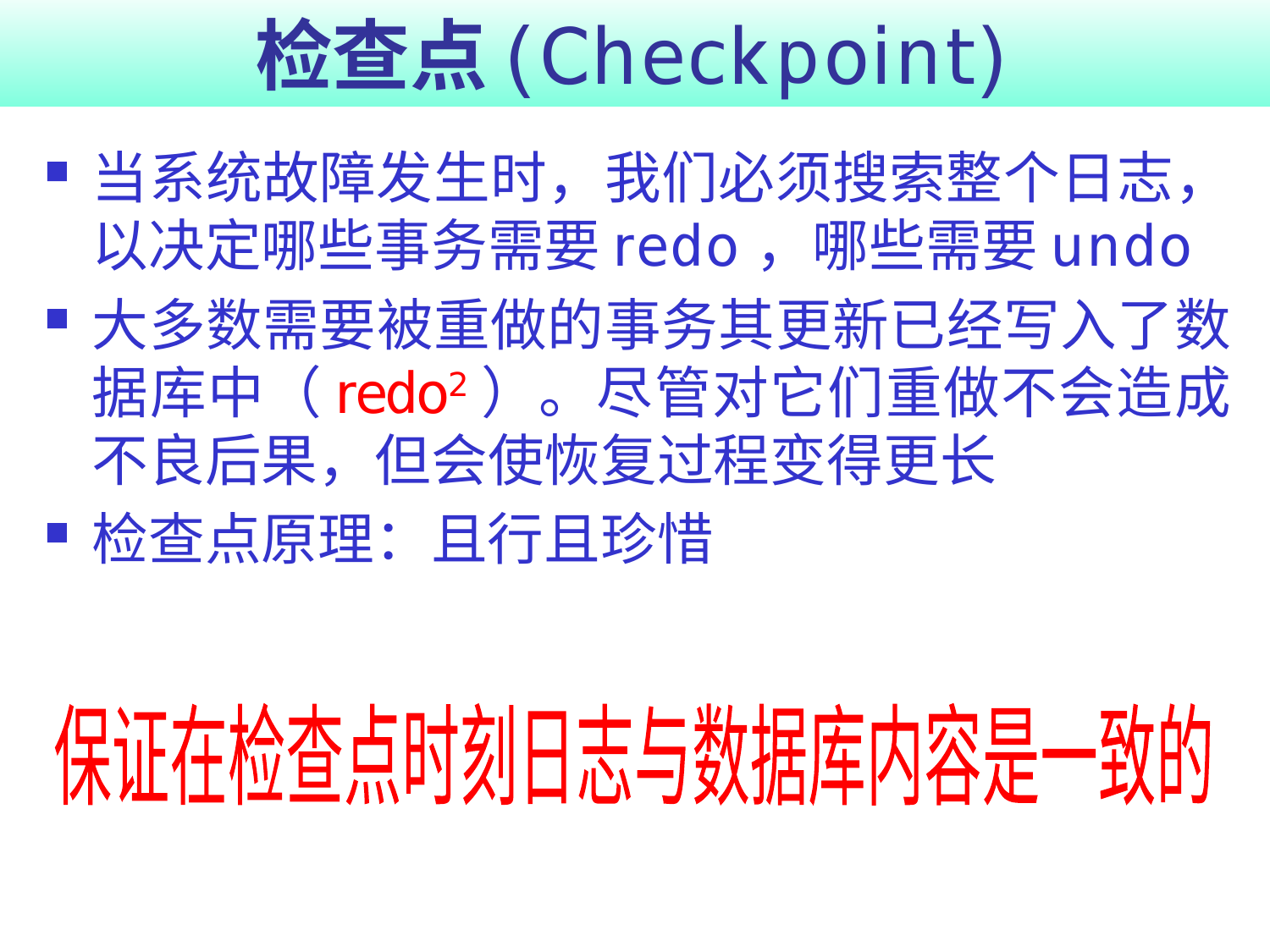

# 检查点(Checkpoint)
当系统故障发生时，我们必须搜索整个日志，以决定哪些事务需要redo，哪些需要undo
大多数需要被重做的事务其更新已经写入了数据库中（redo2）。尽管对它们重做不会造成不良后果，但会使恢复过程变得更长
检查点原理：且行且珍惜
保证在检查点时刻日志与数据库内容是一致的